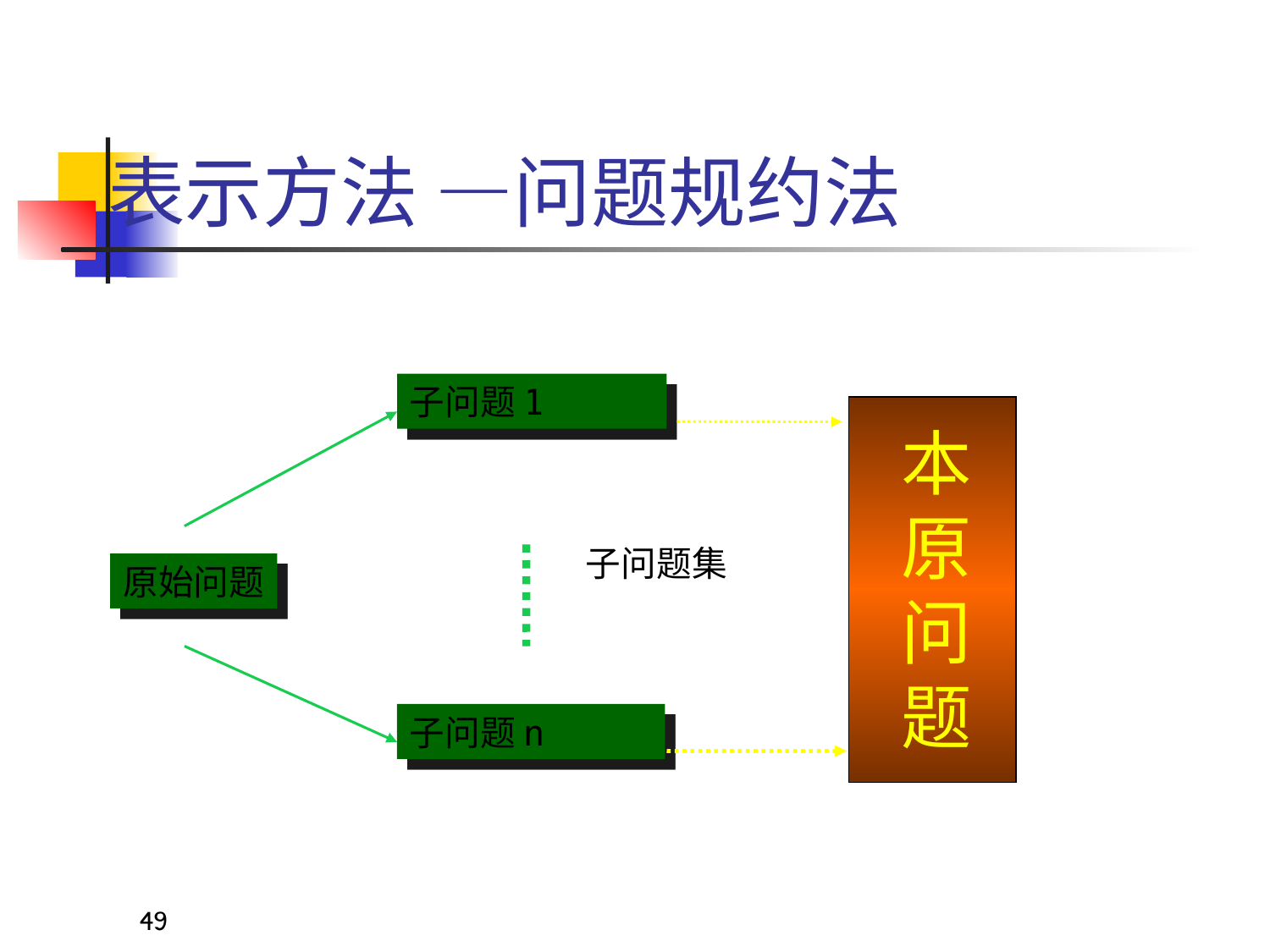

# 表示方法 —问题规约法

子问题1

本
原
问
题

子问题集

原始问题

子问题n

49